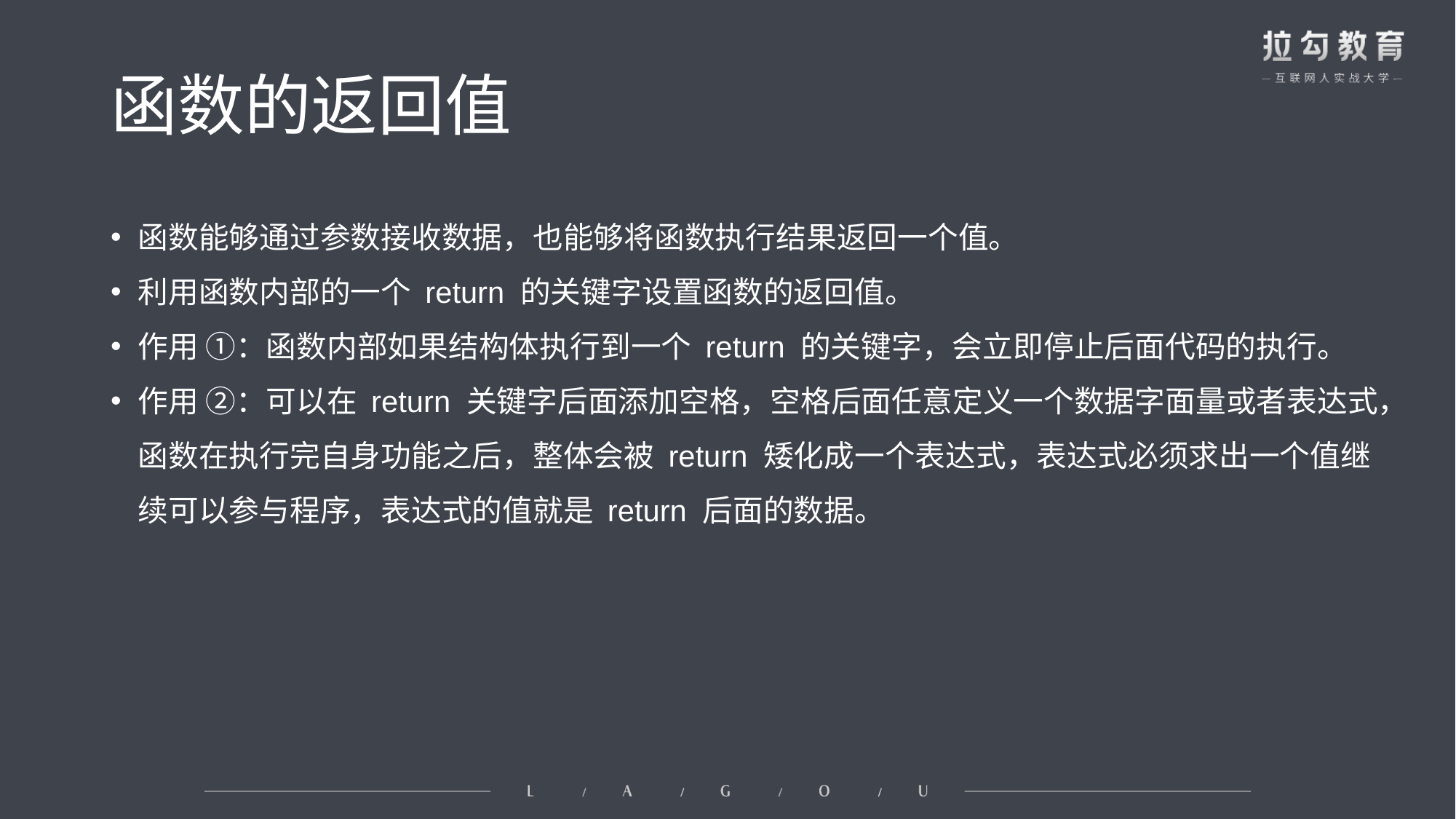

# 函数的返回值
函数能够通过参数接收数据，也能够将函数执行结果返回一个值。
利用函数内部的一个 return 的关键字设置函数的返回值。
作用 ①：函数内部如果结构体执行到一个 return 的关键字，会立即停止后面代码的执行。
作用 ②：可以在 return 关键字后面添加空格，空格后面任意定义一个数据字面量或者表达式，函数在执行完自身功能之后，整体会被 return 矮化成一个表达式，表达式必须求出一个值继续可以参与程序，表达式的值就是 return 后面的数据。